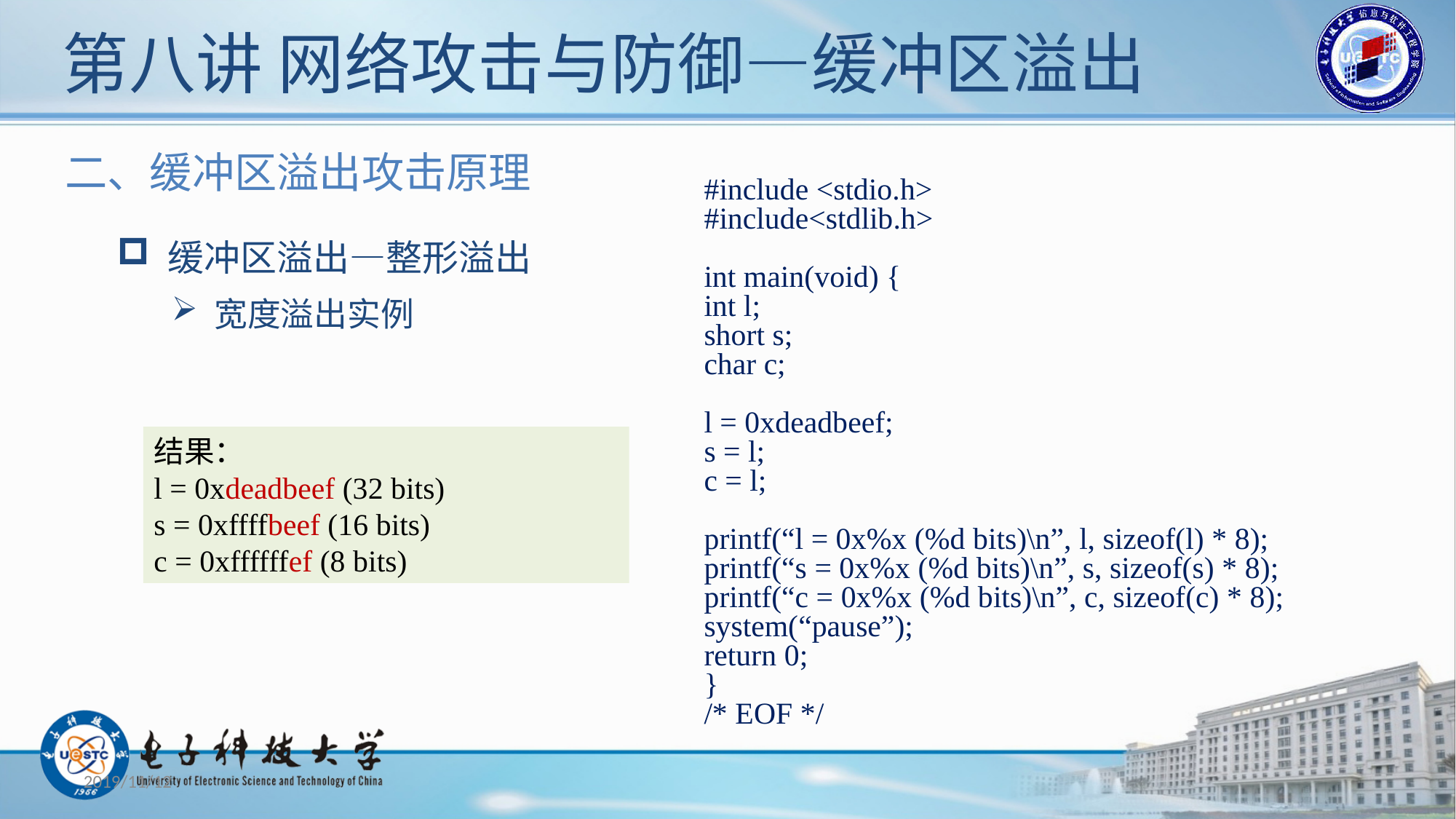

# 第八讲 网络攻击与防御—缓冲区溢出
二、缓冲区溢出攻击原理
#include <stdio.h>
#include<stdlib.h>
int main(void) {
int l;
short s;
char c;
l = 0xdeadbeef;
s = l;
c = l;
printf(“l = 0x%x (%d bits)\n”, l, sizeof(l) * 8);
printf(“s = 0x%x (%d bits)\n”, s, sizeof(s) * 8);
printf(“c = 0x%x (%d bits)\n”, c, sizeof(c) * 8);
system(“pause”);
return 0;
}
/* EOF */
 缓冲区溢出—整形溢出
 宽度溢出实例
结果：
l = 0xdeadbeef (32 bits)
s = 0xffffbeef (16 bits)
c = 0xffffffef (8 bits)
2019/11/12